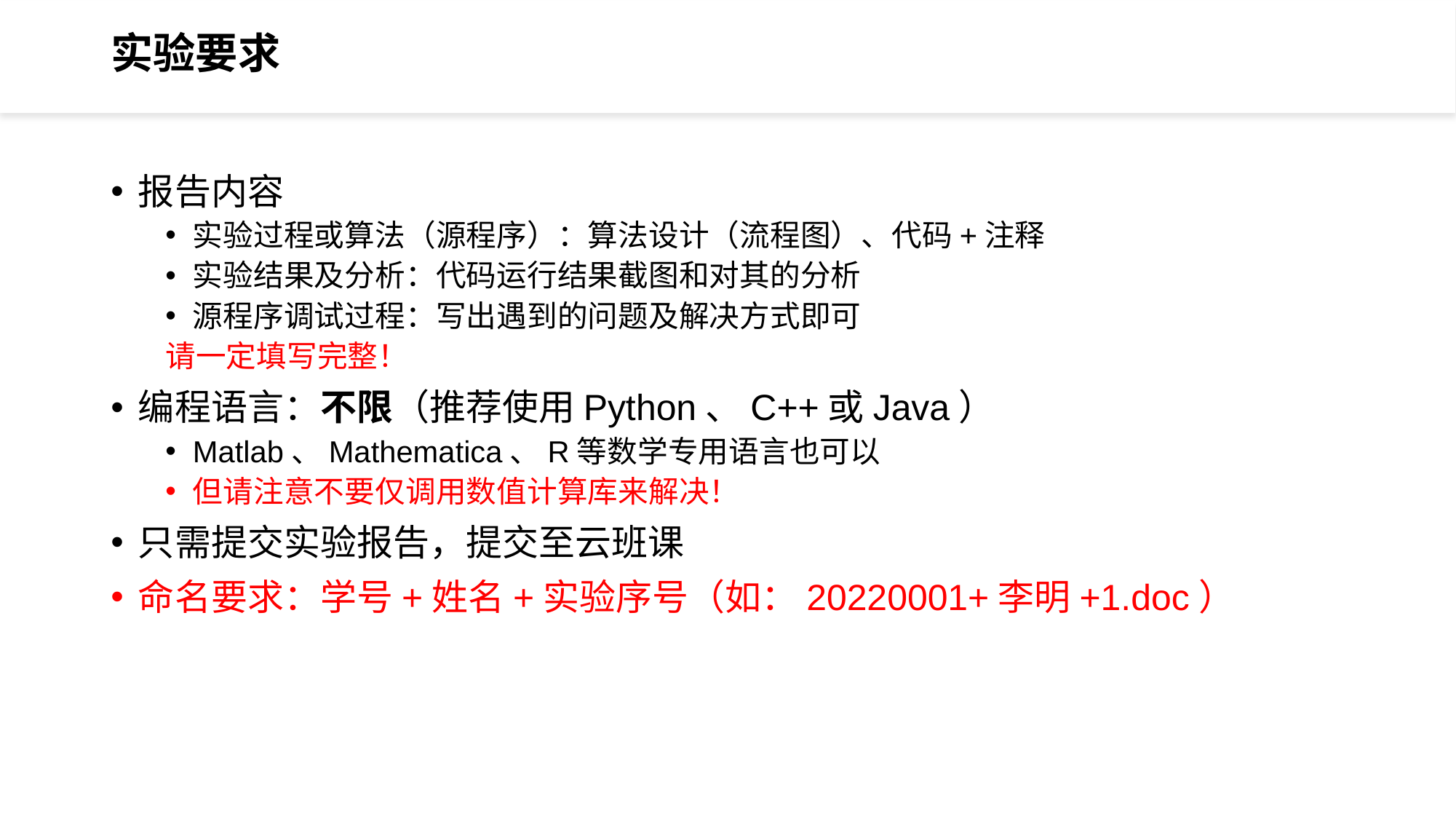

# 实验要求
报告内容
实验过程或算法（源程序）：算法设计（流程图）、代码+注释
实验结果及分析：代码运行结果截图和对其的分析
源程序调试过程：写出遇到的问题及解决方式即可
请一定填写完整！
编程语言：不限（推荐使用Python、C++或Java）
Matlab、Mathematica、R等数学专用语言也可以
但请注意不要仅调用数值计算库来解决！
只需提交实验报告，提交至云班课
命名要求：学号+姓名+实验序号（如：20220001+李明+1.doc）